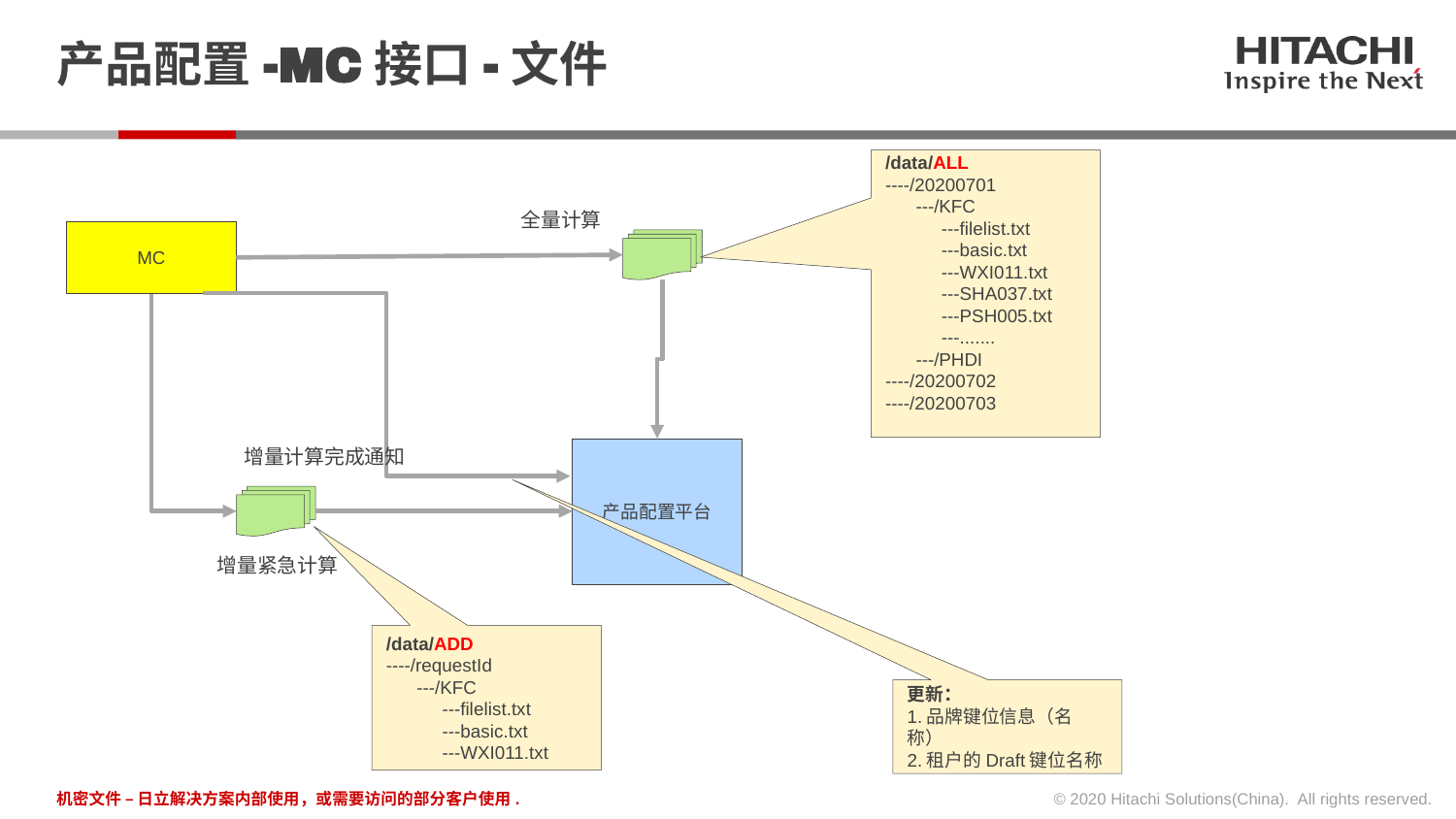

# 产品配置-MC接口-文件
/data/ALL
----/20200701
      ---/KFC
           ---filelist.txt
           ---basic.txt
           ---WXI011.txt
           ---SHA037.txt
           ---PSH005.txt
           ---.......
      ---/PHDI
----/20200702
----/20200703

MC
全量计算

产品配置平台
增量计算完成通知

增量紧急计算
/data/ADD
----/requestId
      ---/KFC
           ---filelist.txt
           ---basic.txt
           ---WXI011.txt
更新：
1.品牌键位信息（名称）
2.租户的Draft键位名称